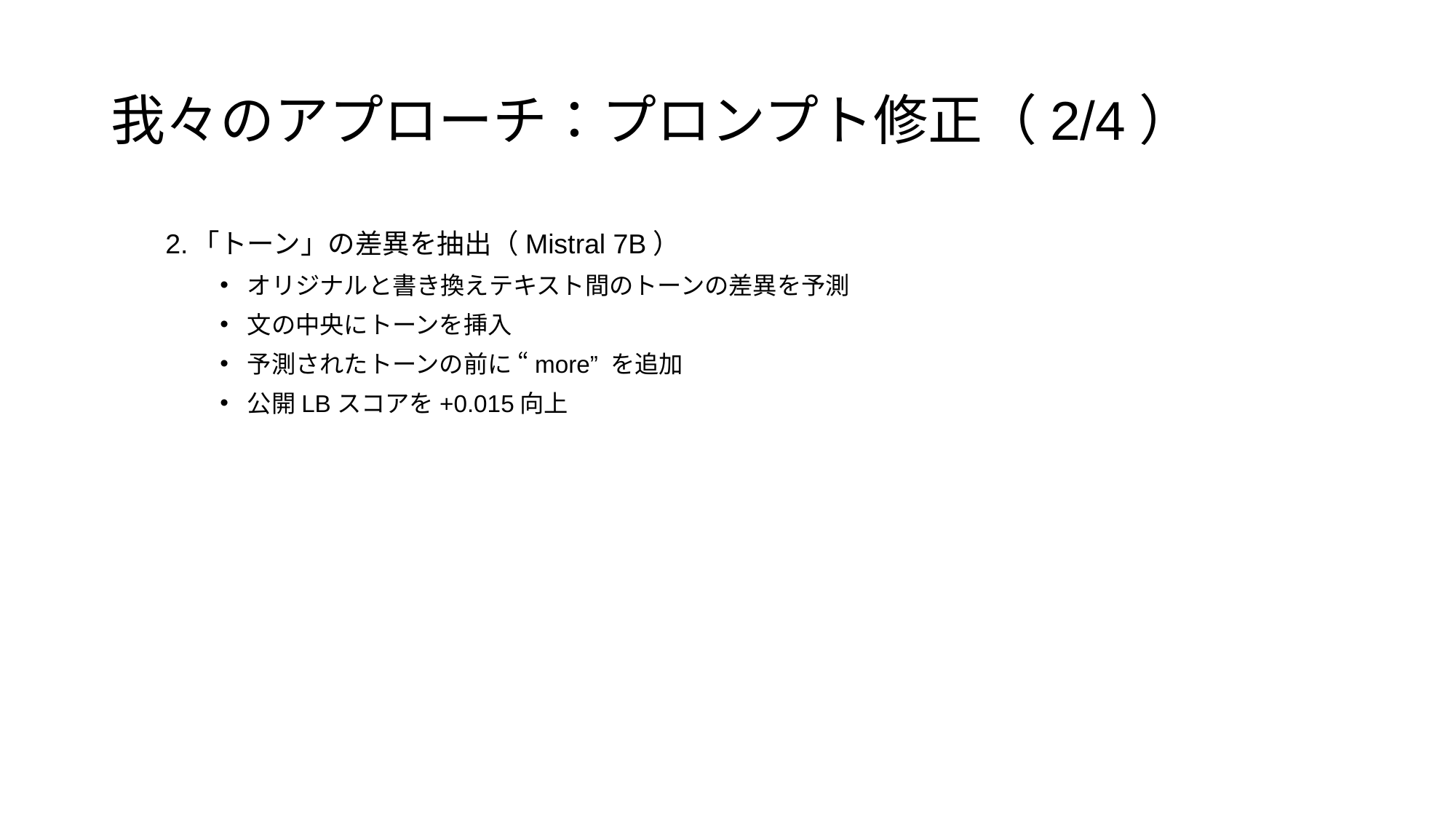

# 我々のアプローチ：プロンプト修正（2/4）
「トーン」の差異を抽出（Mistral 7B）
オリジナルと書き換えテキスト間のトーンの差異を予測
文の中央にトーンを挿入
予測されたトーンの前に “more” を追加
公開LBスコアを+0.015向上